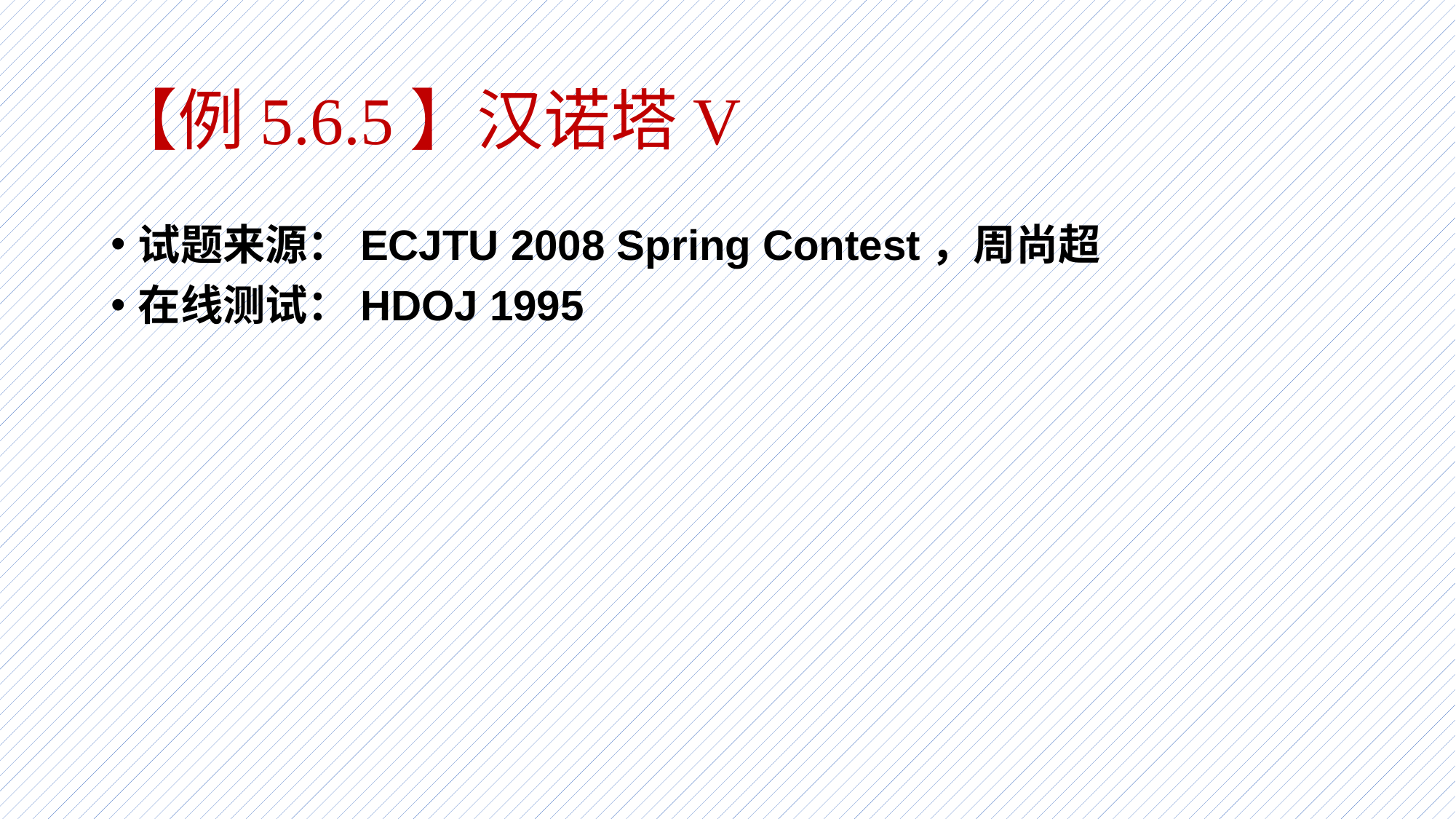

# 【例5.6.5】汉诺塔V
试题来源：ECJTU 2008 Spring Contest，周尚超
在线测试：HDOJ 1995